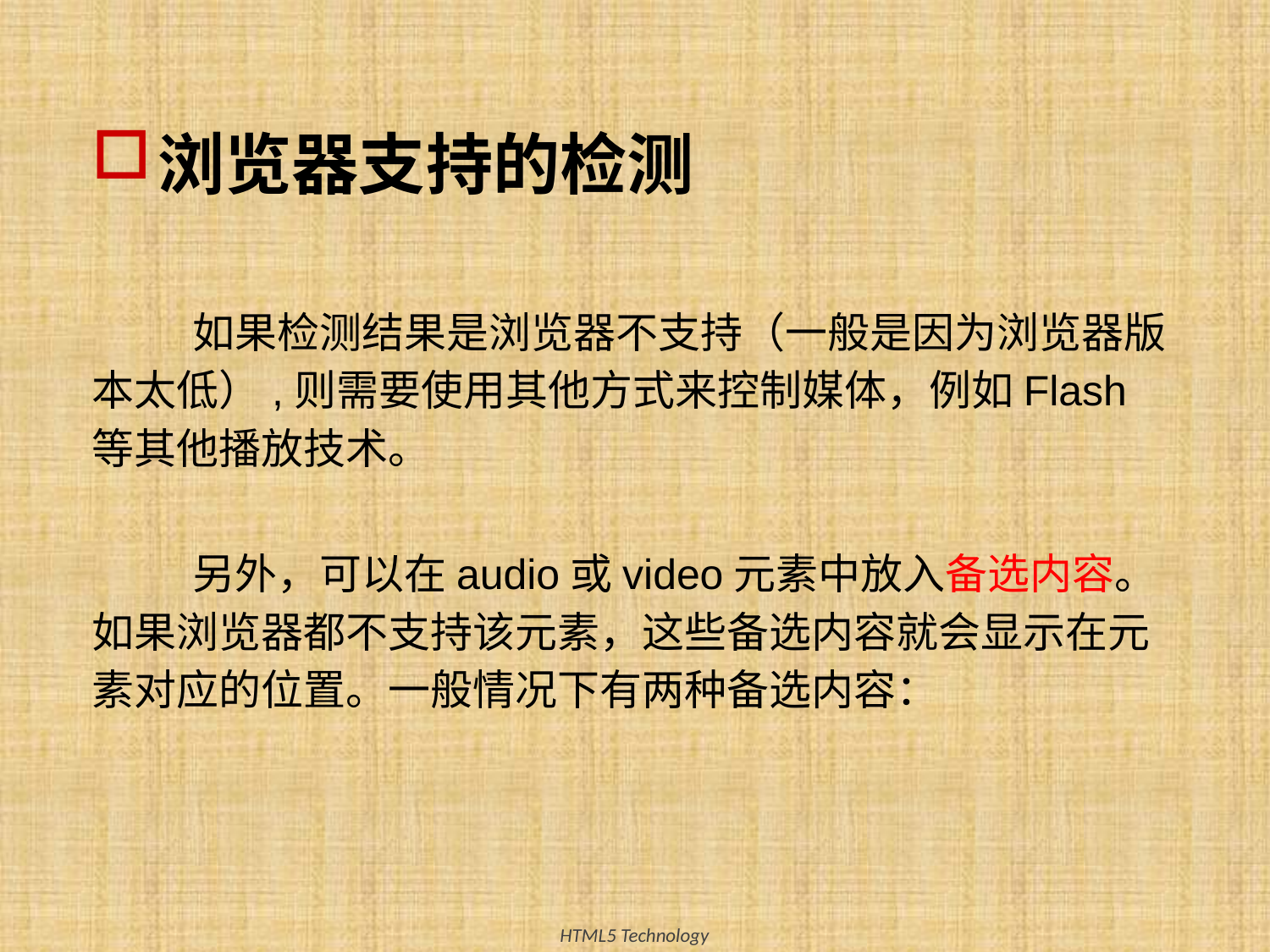

# 浏览器支持的检测
如果检测结果是浏览器不支持（一般是因为浏览器版本太低）,则需要使用其他方式来控制媒体，例如Flash等其他播放技术。

另外，可以在audio或video元素中放入备选内容。如果浏览器都不支持该元素，这些备选内容就会显示在元素对应的位置。一般情况下有两种备选内容：

18
HTML5 Technology